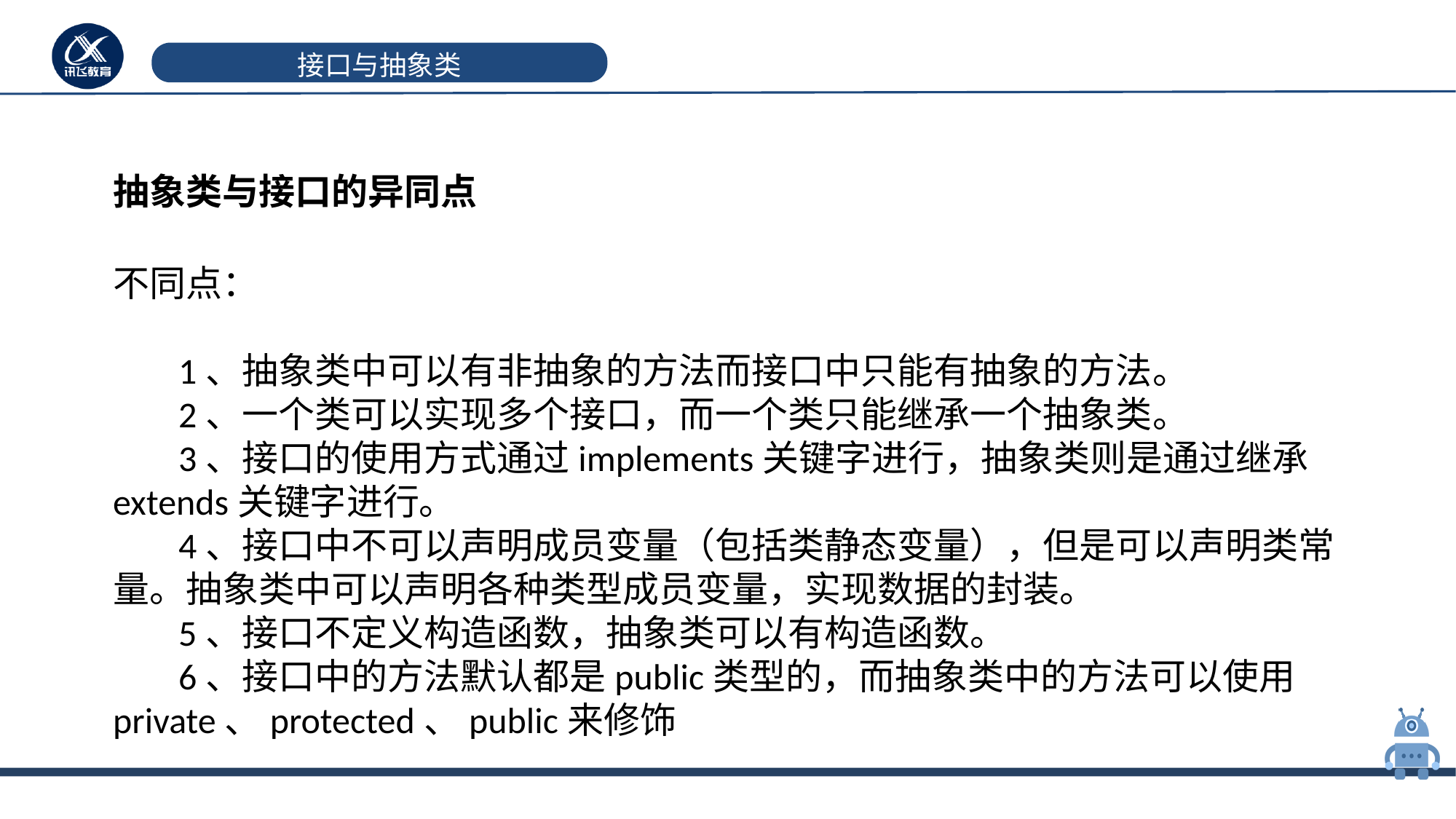

# 接口与抽象类
抽象类与接口的异同点
不同点：

        1、抽象类中可以有非抽象的方法而接口中只能有抽象的方法。
        2、一个类可以实现多个接口，而一个类只能继承一个抽象类。
        3、接口的使用方式通过implements关键字进行，抽象类则是通过继承extends关键字进行。
        4、接口中不可以声明成员变量（包括类静态变量），但是可以声明类常量。抽象类中可以声明各种类型成员变量，实现数据的封装。
        5、接口不定义构造函数，抽象类可以有构造函数。
        6、接口中的方法默认都是public类型的，而抽象类中的方法可以使用private、protected、public来修饰